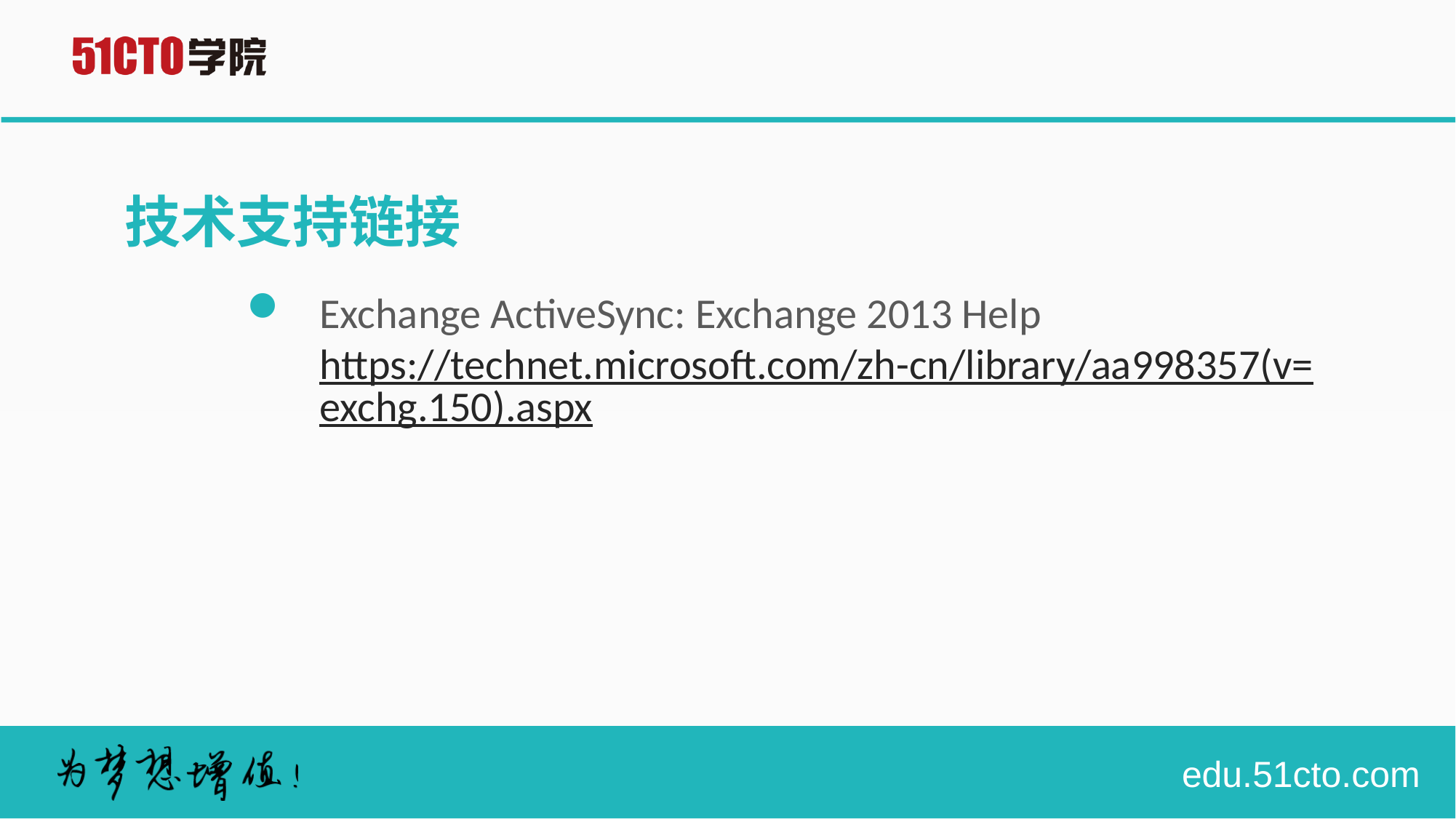

# 技术支持链接
Exchange ActiveSync: Exchange 2013 Help  https://technet.microsoft.com/zh-cn/library/aa998357(v=exchg.150).aspx